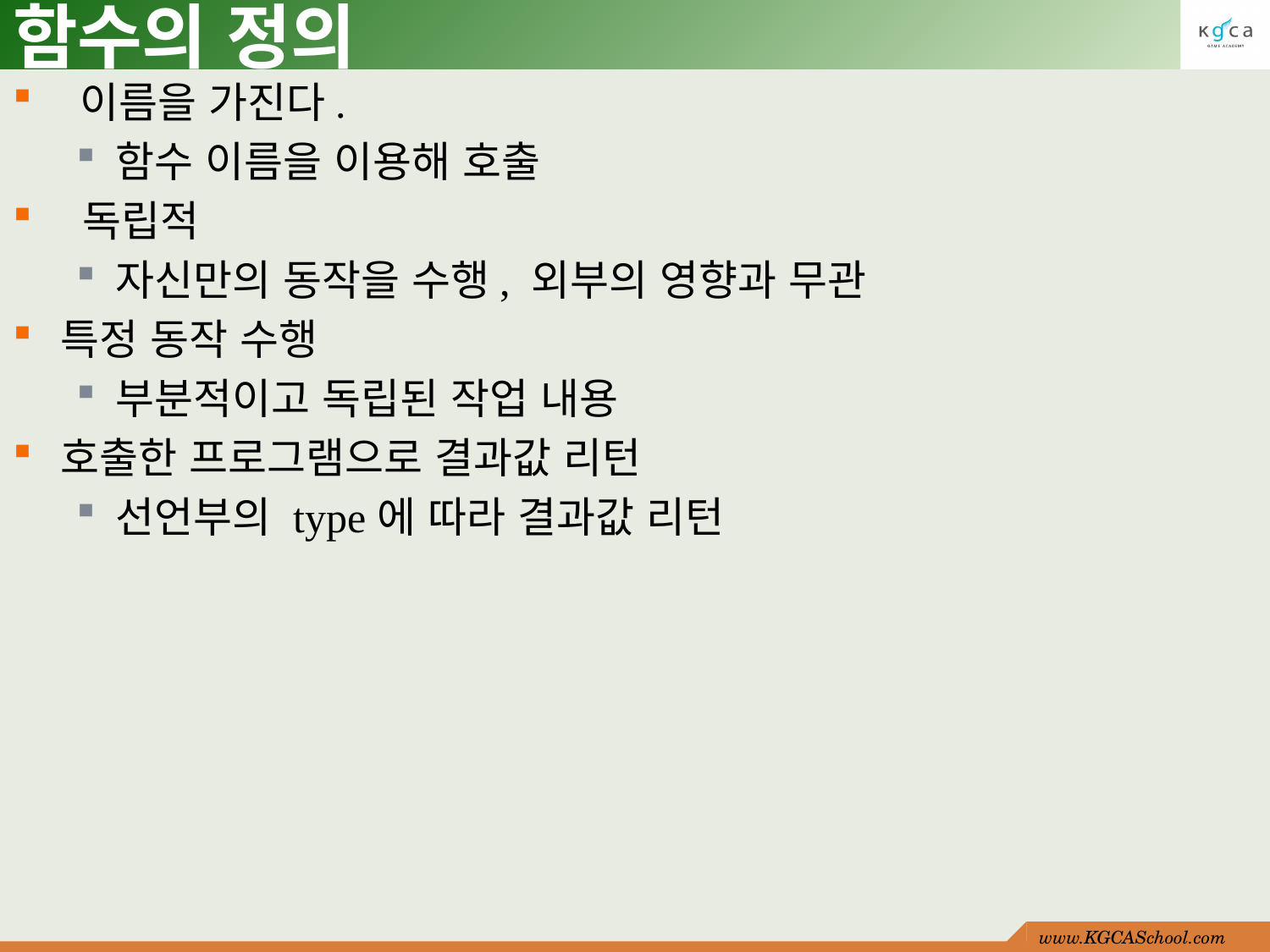

# 함수의 정의
 이름을 가진다.
함수 이름을 이용해 호출
 독립적
자신만의 동작을 수행, 외부의 영향과 무관
특정 동작 수행
부분적이고 독립된 작업 내용
호출한 프로그램으로 결과값 리턴
선언부의 type에 따라 결과값 리턴